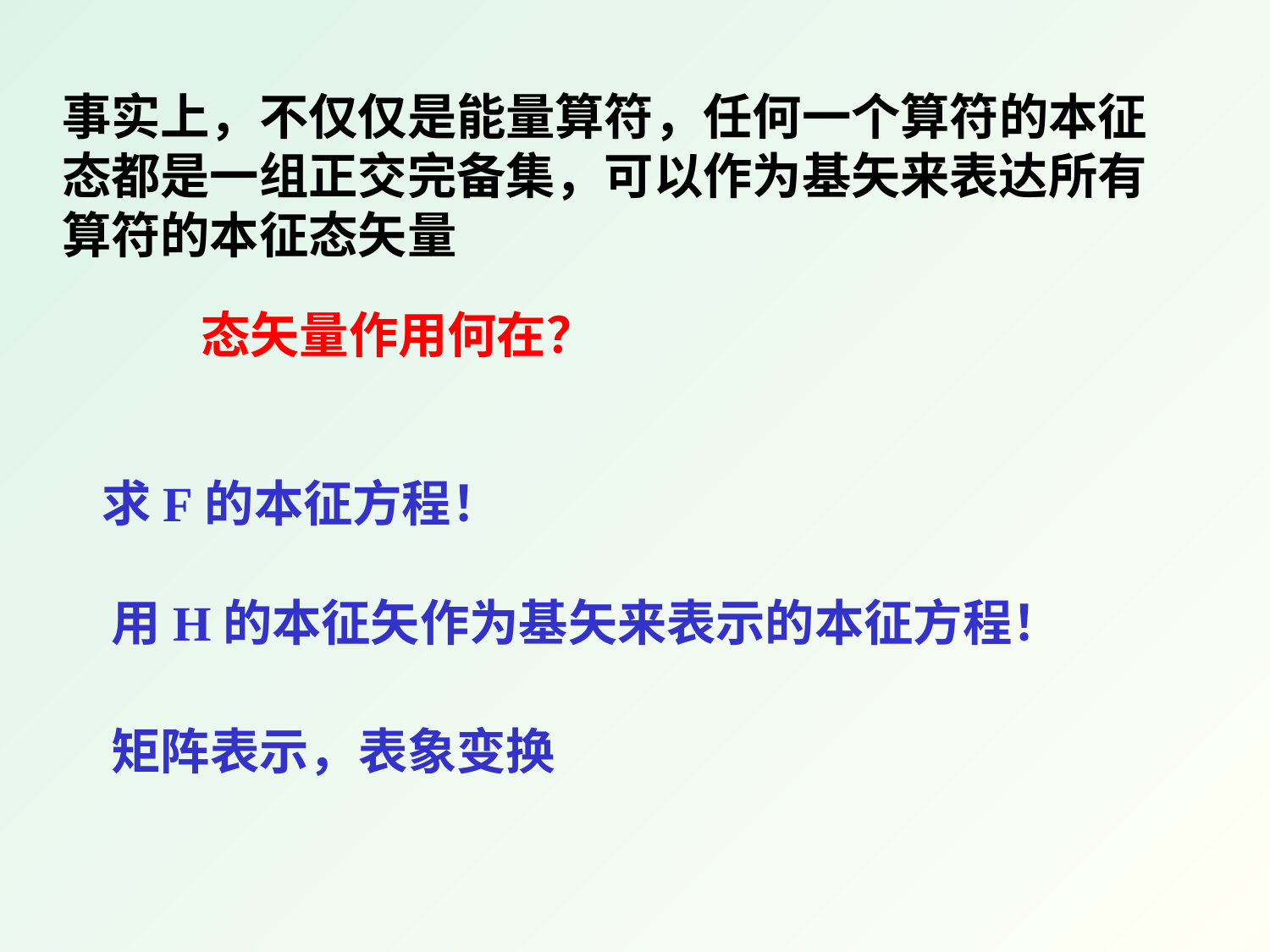

事实上，不仅仅是能量算符，任何一个算符的本征态都是一组正交完备集，可以作为基矢来表达所有算符的本征态矢量
态矢量作用何在？
求F的本征方程！
用H的本征矢作为基矢来表示的本征方程！
矩阵表示，表象变换